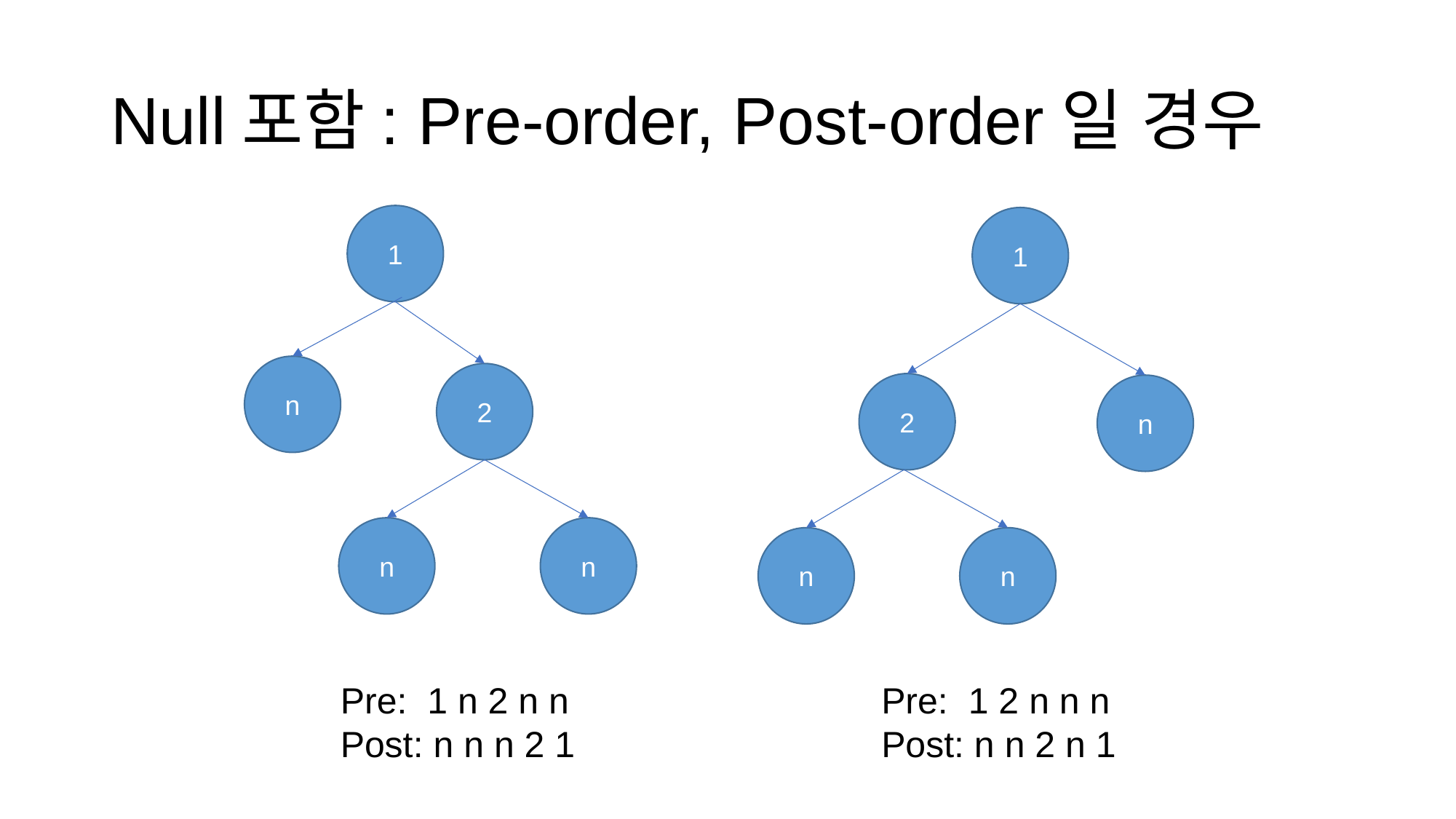

# Null포함: Pre-order, Post-order일 경우
1
1
n
2
2
n
n
n
n
n
Pre:  1 2 n n n
Post: n n 2 n 1
Pre:  1 n 2 n n
Post: n n n 2 1